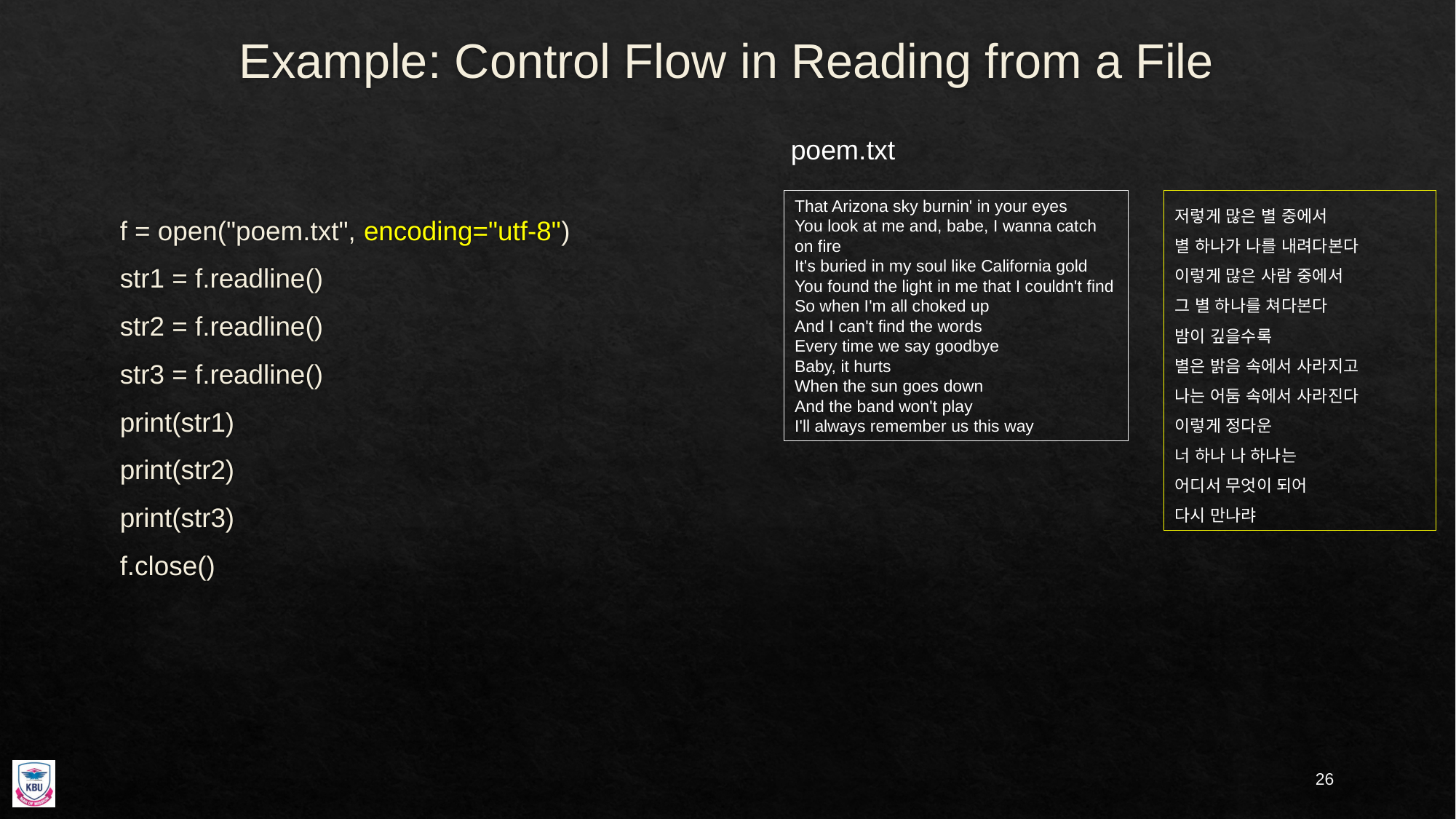

# Example: Control Flow in Reading from a File
poem.txt
That Arizona sky burnin' in your eyes
You look at me and, babe, I wanna catch on fire
It's buried in my soul like California gold
You found the light in me that I couldn't find
So when I'm all choked up
And I can't find the words
Every time we say goodbye
Baby, it hurts
When the sun goes down
And the band won't play
I'll always remember us this way
저렇게 많은 별 중에서
별 하나가 나를 내려다본다
이렇게 많은 사람 중에서
그 별 하나를 쳐다본다
밤이 깊을수록
별은 밝음 속에서 사라지고
나는 어둠 속에서 사라진다
이렇게 정다운
너 하나 나 하나는
어디서 무엇이 되어
다시 만나랴
f = open("poem.txt", encoding="utf-8")
str1 = f.readline()
str2 = f.readline()
str3 = f.readline()
print(str1)
print(str2)
print(str3)
f.close()
26